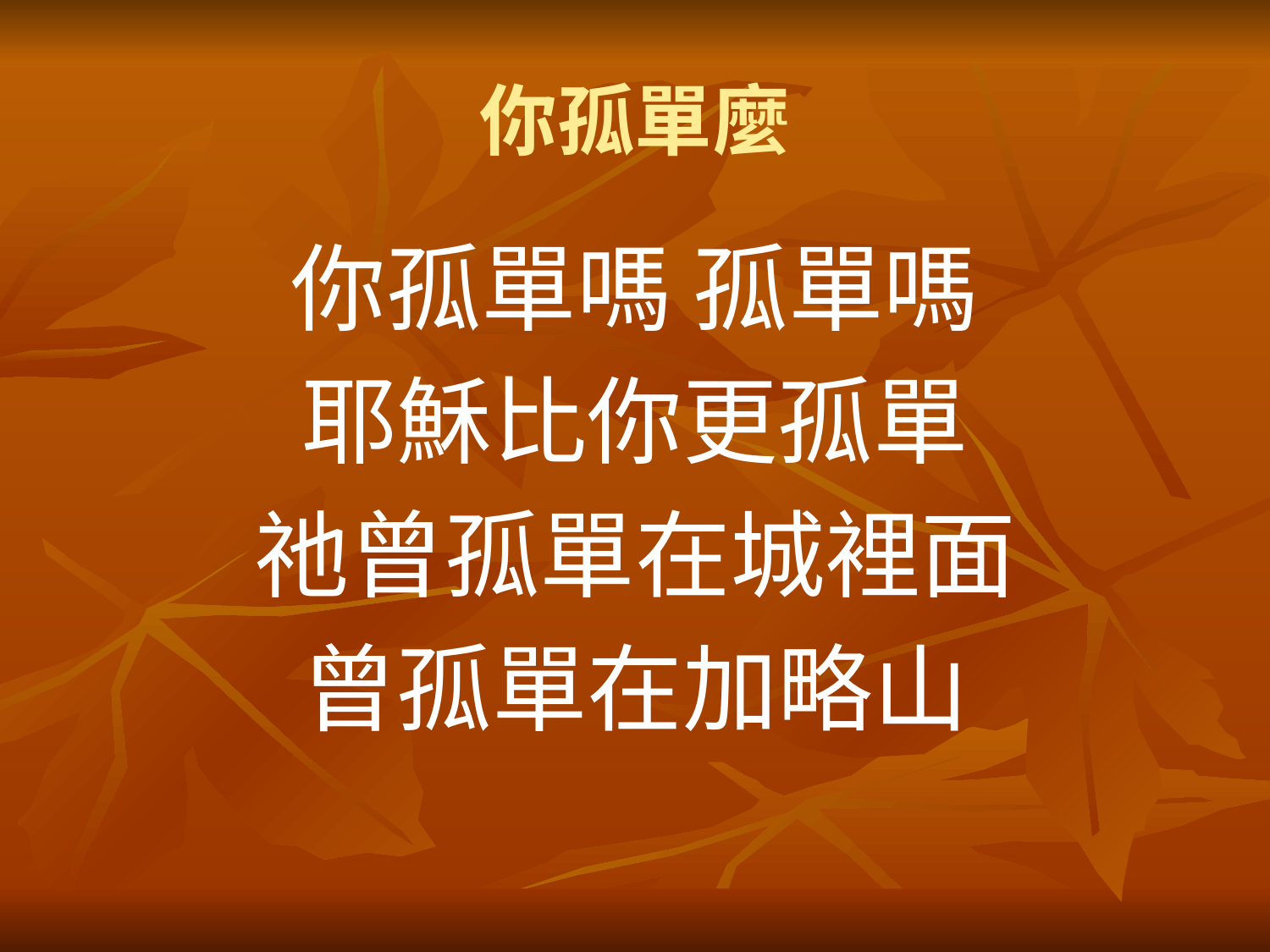

# 你孤單麼
你孤單嗎 孤單嗎
耶穌比你更孤單
祂曾孤單在城裡面
曾孤單在加略山